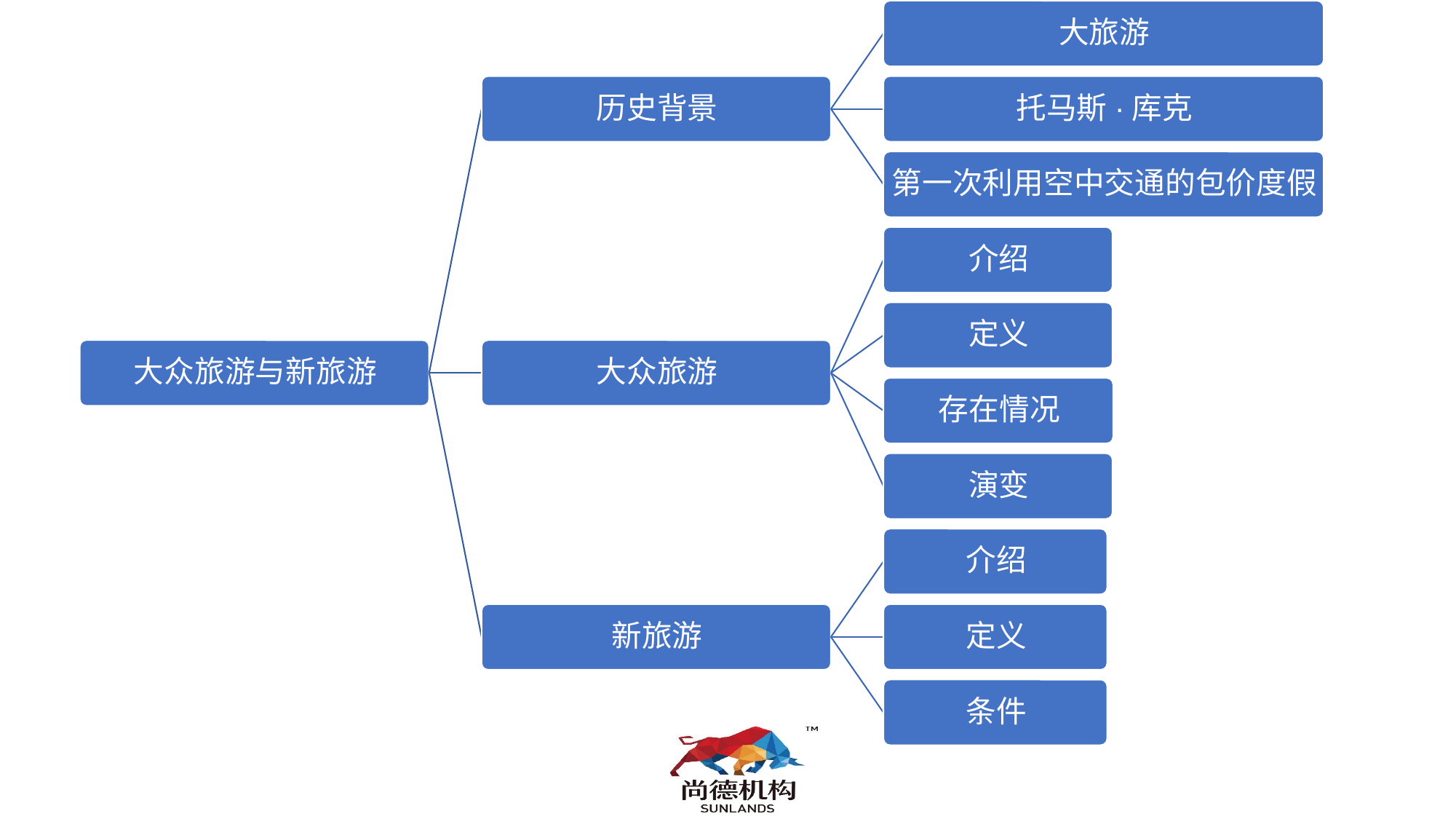

大众旅游与新旅游

历史背景

大旅游

托马斯·库克

第一次利用空中交通的包价度假

大众旅游

介绍

定义

存在情况

演变

新旅游

介绍

定义

条件